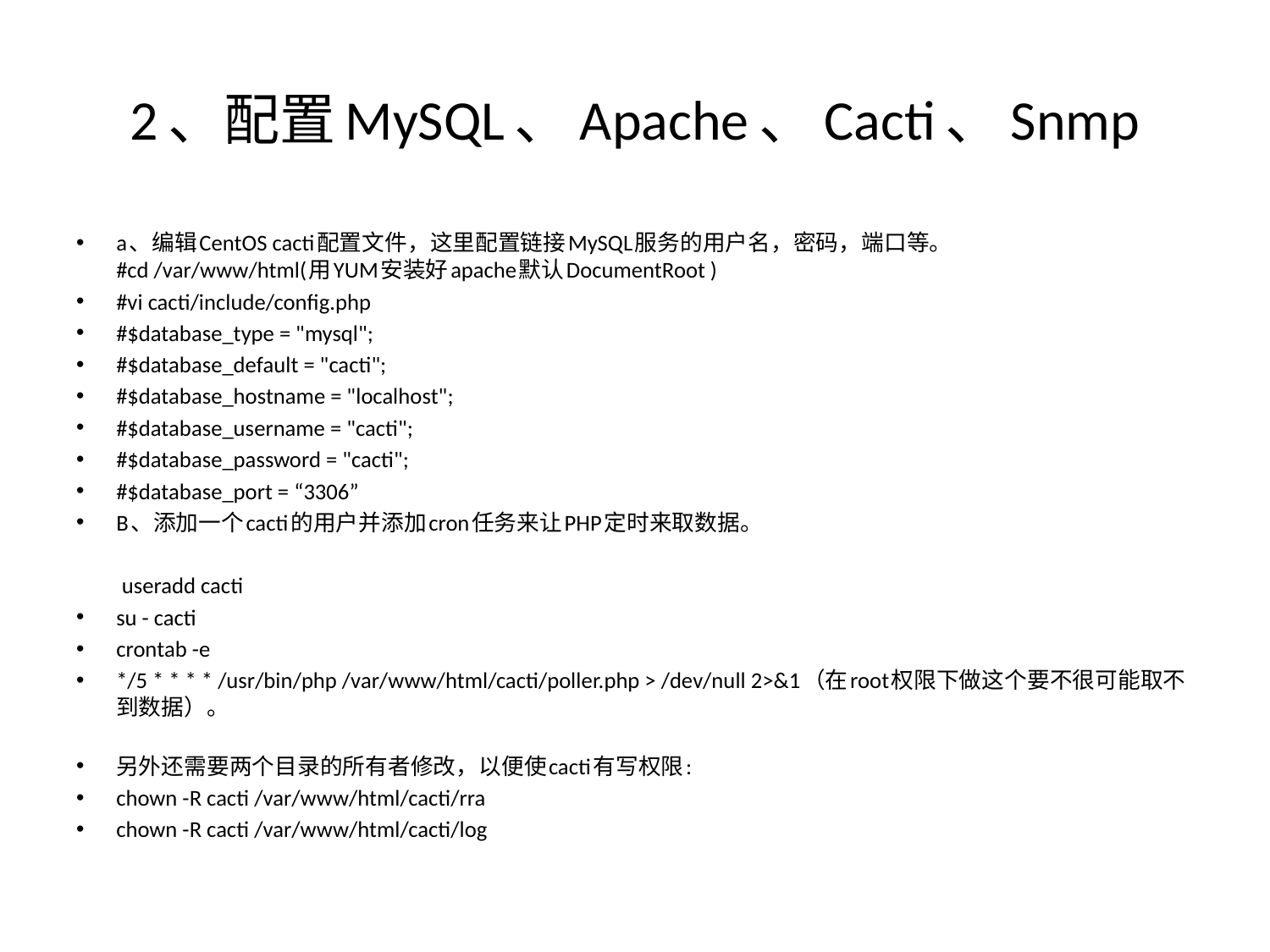

# 2、配置MySQL、Apache、Cacti、Snmp
a、编辑CentOS cacti配置文件，这里配置链接MySQL服务的用户名，密码，端口等。
#cd /var/www/html(用YUM安装好apache默认DocumentRoot )
#vi cacti/include/config.php
#$database_type = "mysql";
#$database_default = "cacti";
#$database_hostname = "localhost";
#$database_username = "cacti";
#$database_password = "cacti";
#$database_port = “3306”
B、添加一个cacti的用户并添加cron任务来让PHP定时来取数据。

         useradd cacti
su - cacti
crontab -e
*/5 * * * * /usr/bin/php /var/www/html/cacti/poller.php > /dev/null 2>&1（在root权限下做这个要不很可能取不到数据）。
另外还需要两个目录的所有者修改，以便使cacti有写权限:
chown -R cacti /var/www/html/cacti/rra
chown -R cacti /var/www/html/cacti/log